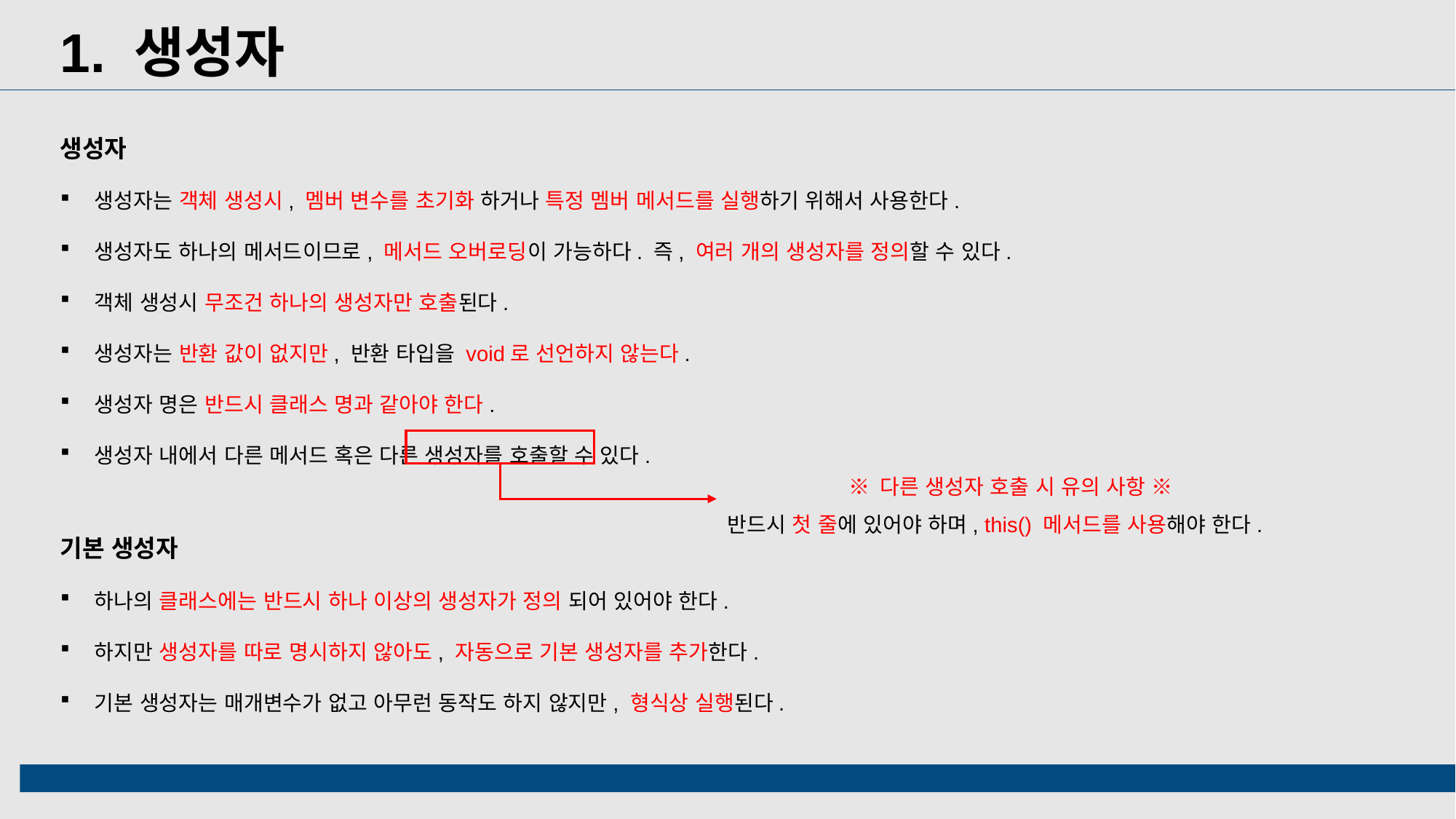

1. 생성자
생성자
생성자는 객체 생성시, 멤버 변수를 초기화 하거나 특정 멤버 메서드를 실행하기 위해서 사용한다.
생성자도 하나의 메서드이므로, 메서드 오버로딩이 가능하다. 즉, 여러 개의 생성자를 정의할 수 있다.
객체 생성시 무조건 하나의 생성자만 호출된다.
생성자는 반환 값이 없지만, 반환 타입을 void로 선언하지 않는다.
생성자 명은 반드시 클래스 명과 같아야 한다.
생성자 내에서 다른 메서드 혹은 다른 생성자를 호출할 수 있다.

기본 생성자
하나의 클래스에는 반드시 하나 이상의 생성자가 정의 되어 있어야 한다.
하지만 생성자를 따로 명시하지 않아도, 자동으로 기본 생성자를 추가한다.
기본 생성자는 매개변수가 없고 아무런 동작도 하지 않지만, 형식상 실행된다.

※ 다른 생성자 호출 시 유의 사항 ※
반드시 첫 줄에 있어야 하며, this() 메서드를 사용해야 한다.